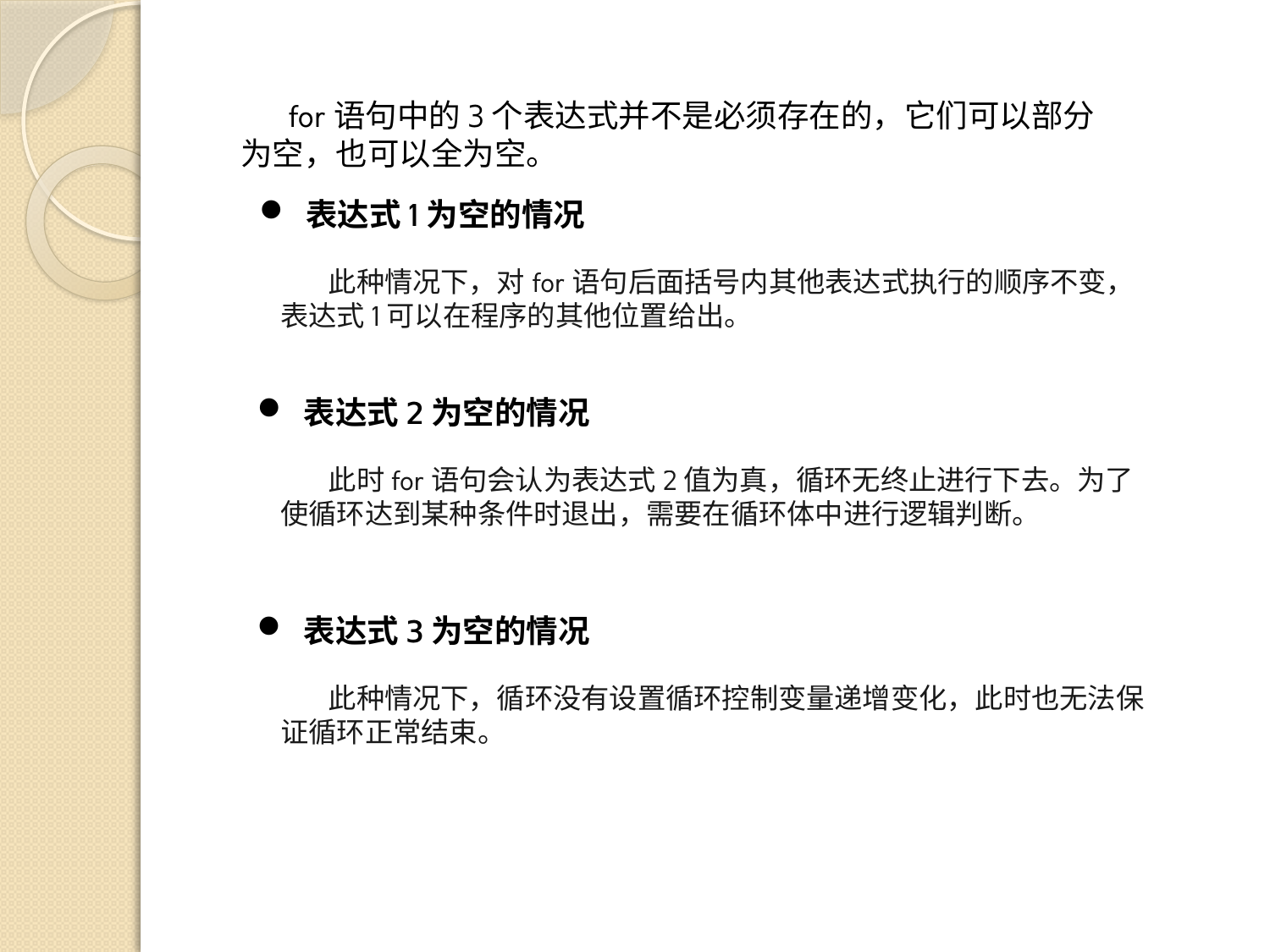

for语句中的3个表达式并不是必须存在的，它们可以部分为空，也可以全为空。
 表达式1为空的情况
此种情况下，对for语句后面括号内其他表达式执行的顺序不变，表达式1可以在程序的其他位置给出。
 表达式2为空的情况
此时for语句会认为表达式2值为真，循环无终止进行下去。为了使循环达到某种条件时退出，需要在循环体中进行逻辑判断。
 表达式3为空的情况
此种情况下，循环没有设置循环控制变量递增变化，此时也无法保证循环正常结束。